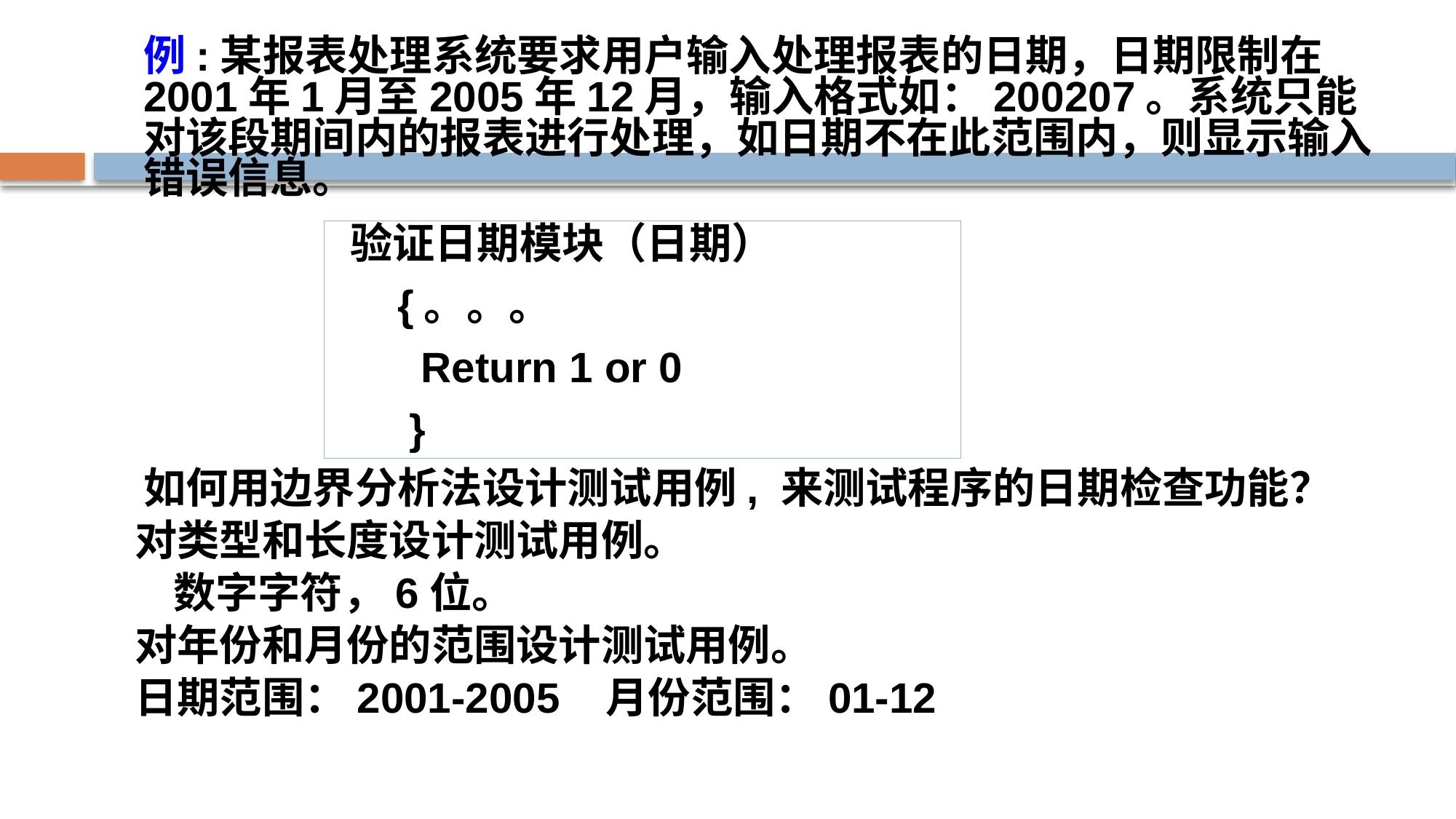

例:某报表处理系统要求用户输入处理报表的日期，日期限制在2001年1月至2005年12月，输入格式如：200207。系统只能对该段期间内的报表进行处理，如日期不在此范围内，则显示输入错误信息。

如何用边界分析法设计测试用例, 来测试程序的日期检查功能？
  对类型和长度设计测试用例。
      数字字符，6位。
  对年份和月份的范围设计测试用例。
  日期范围：2001-2005   月份范围：01-12
验证日期模块（日期）
    {。。。
      Return 1 or 0
     }